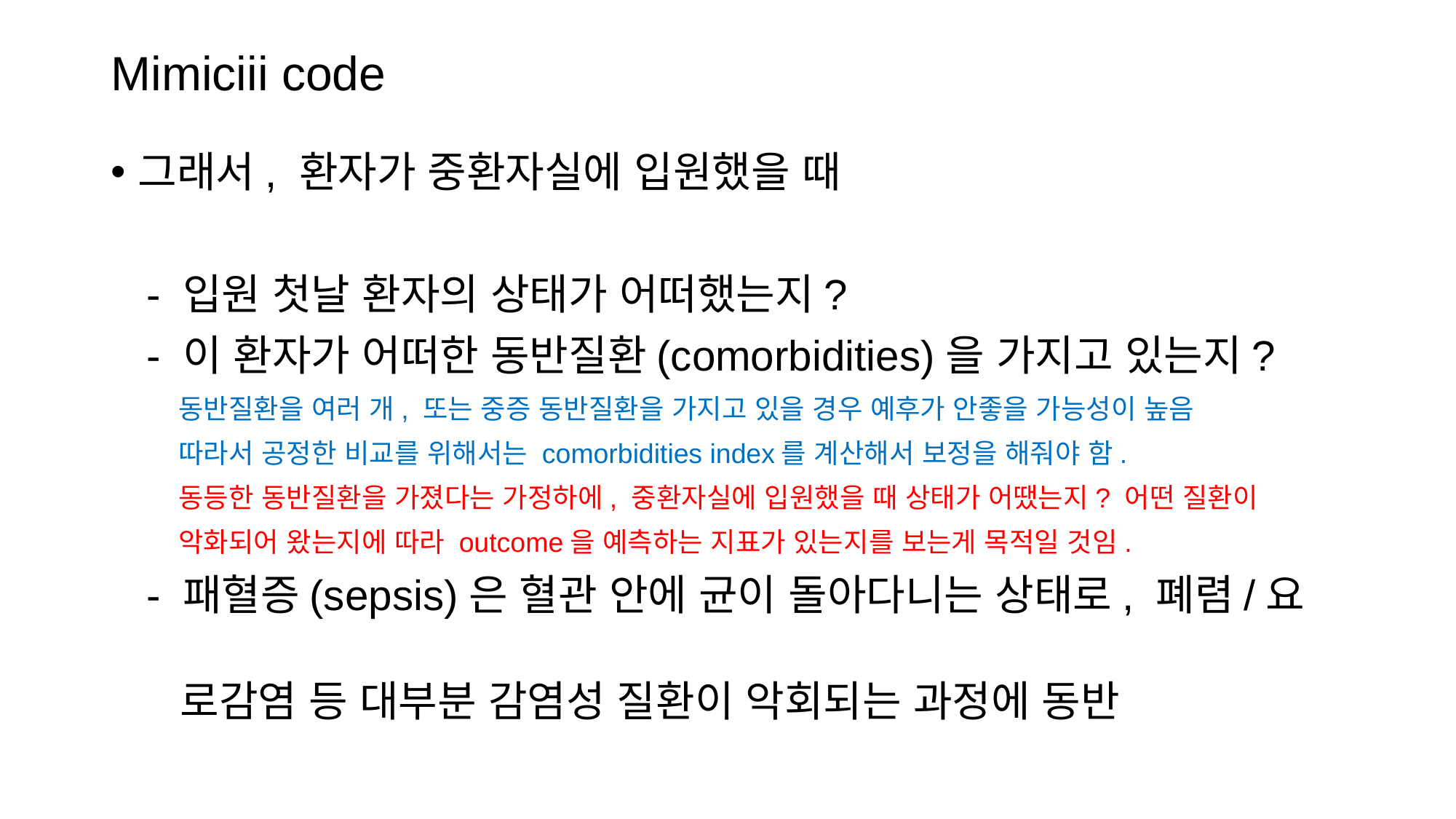

# Mimiciii code
그래서, 환자가 중환자실에 입원했을 때

   - 입원 첫날 환자의 상태가 어떠했는지?
   - 이 환자가 어떠한 동반질환(comorbidities)을 가지고 있는지?
        동반질환을 여러 개, 또는 중증 동반질환을 가지고 있을 경우 예후가 안좋을 가능성이 높음
        따라서 공정한 비교를 위해서는 comorbidities index를 계산해서 보정을 해줘야 함.
        동등한 동반질환을 가졌다는 가정하에, 중환자실에 입원했을 때 상태가 어땠는지? 어떤 질환이
        악화되어 왔는지에 따라 outcome을 예측하는 지표가 있는지를 보는게 목적일 것임.
   - 패혈증(sepsis)은 혈관 안에 균이 돌아다니는 상태로, 폐렴/요
     로감염 등 대부분 감염성 질환이 악회되는 과정에 동반